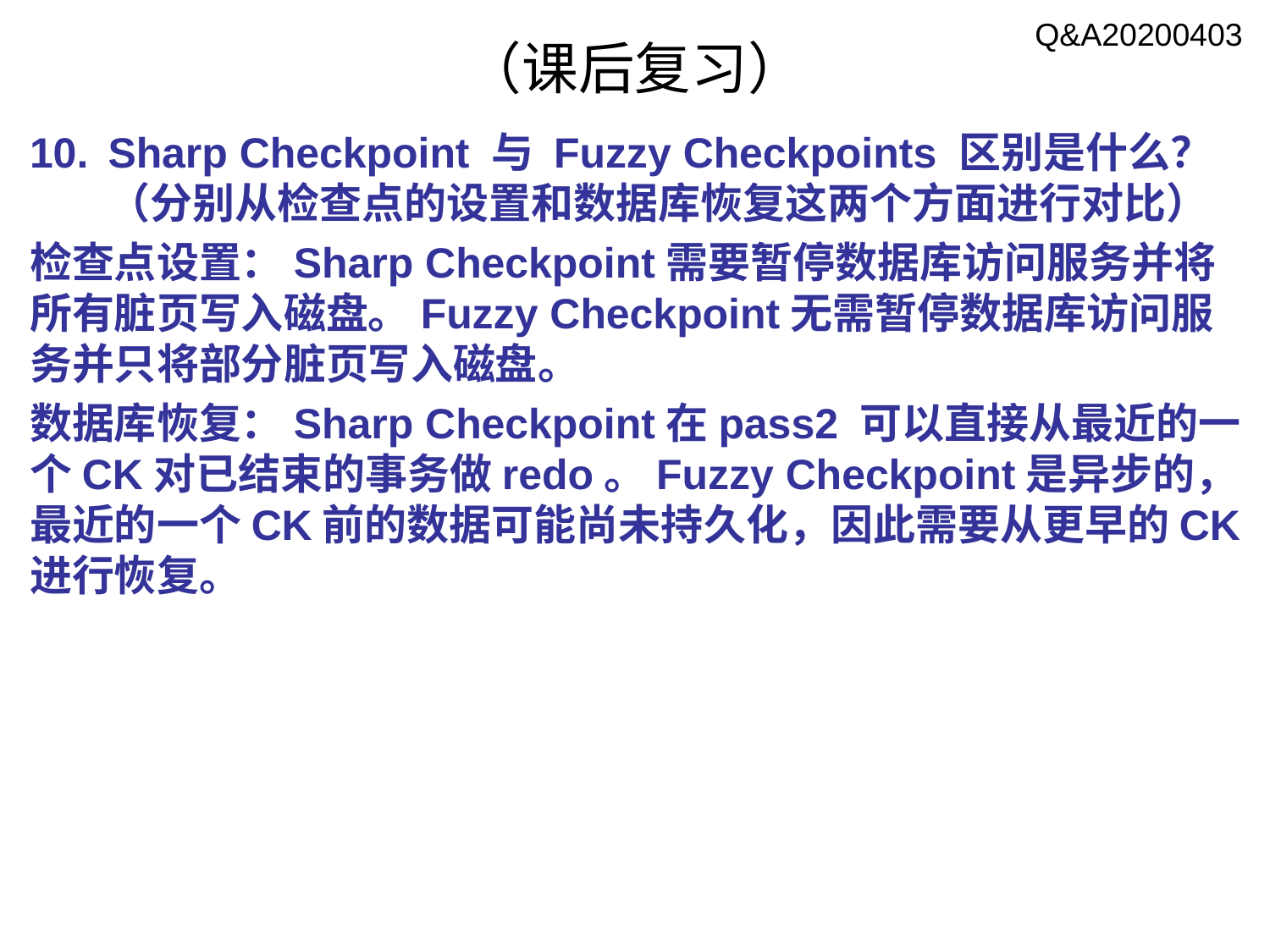

Q&A20200403
# （课后复习）
Sharp Checkpoint 与 Fuzzy Checkpoints 区别是什么？（分别从检查点的设置和数据库恢复这两个方面进行对比）
检查点设置：Sharp Checkpoint需要暂停数据库访问服务并将所有脏页写入磁盘。Fuzzy Checkpoint无需暂停数据库访问服务并只将部分脏页写入磁盘。
数据库恢复：Sharp Checkpoint在pass2 可以直接从最近的一个CK对已结束的事务做redo。Fuzzy Checkpoint是异步的，最近的一个CK前的数据可能尚未持久化，因此需要从更早的CK进行恢复。